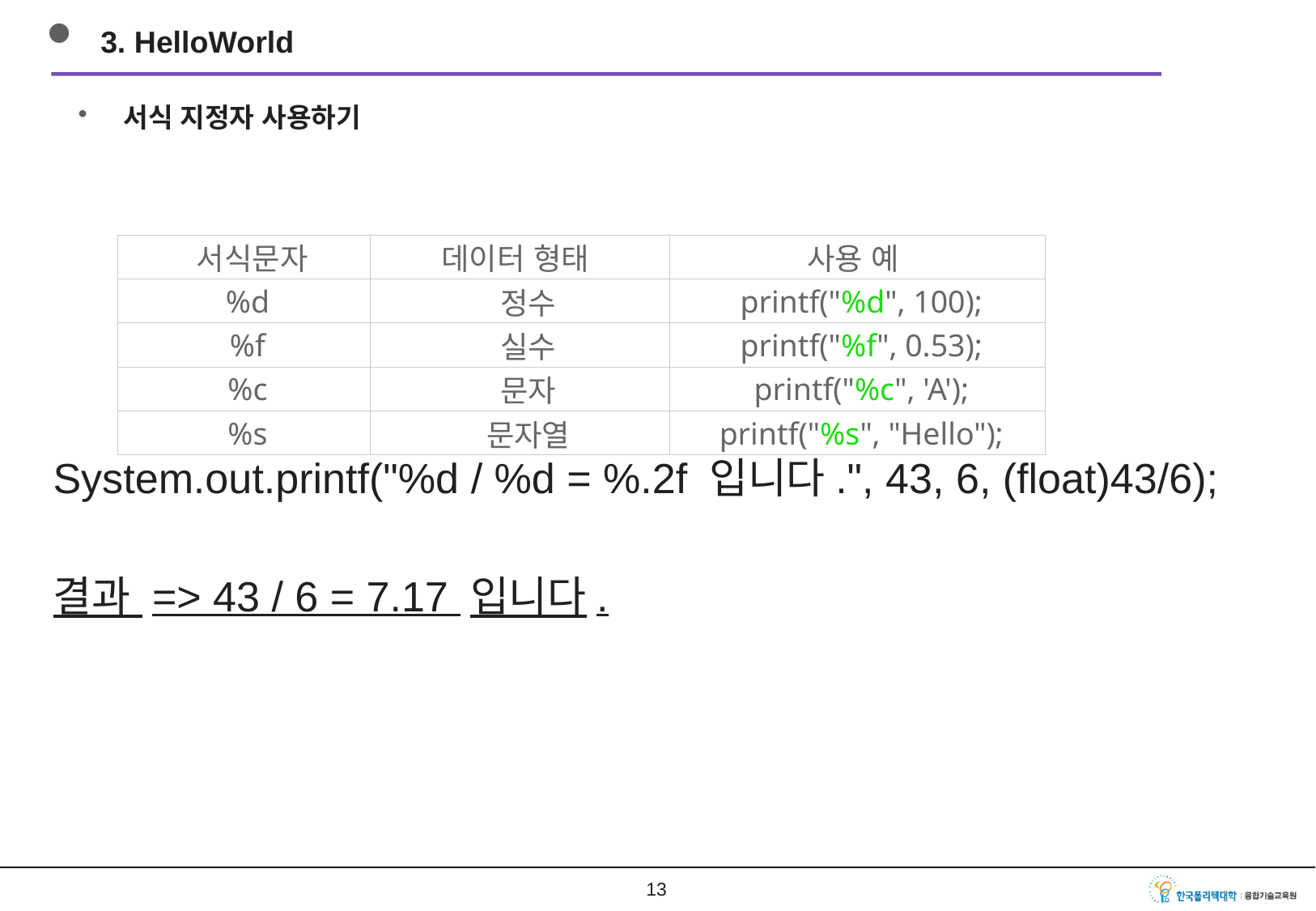

3. HelloWorld
서식 지정자 사용하기

| 서식문자 | 데이터 형태 | 사용 예 |
| --- | --- | --- |
| %d | 정수 | printf("%d", 100); |
| %f | 실수 | printf("%f", 0.53); |
| %c | 문자 | printf("%c", 'A'); |
| %s | 문자열 | printf("%s", "Hello"); |
System.out.printf("%d / %d = %.2f 입니다.", 43, 6, (float)43/6);

결과 => 43 / 6 = 7.17 입니다.

13